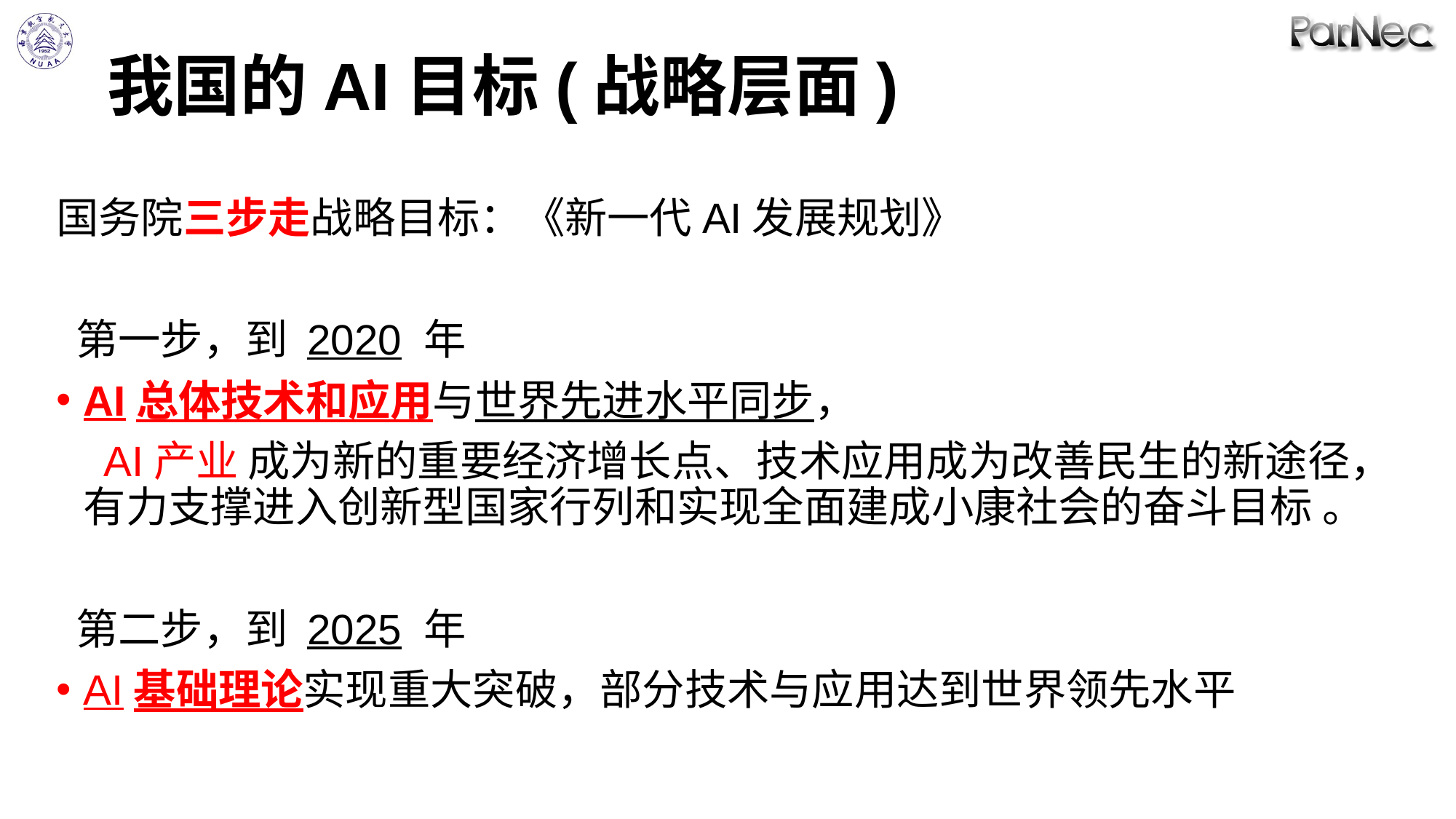

# 我国的AI目标(战略层面)
国务院三步走战略目标：《新一代AI发展规划》

 第一步，到 2020 年
AI总体技术和应用与世界先进水平同步，
    AI产业 成为新的重要经济增长点、技术应用成为改善民生的新途径，有力支撑进入创新型国家行列和实现全面建成小康社会的奋斗目标 。

 第二步，到 2025 年
AI基础理论实现重大突破，部分技术与应用达到世界领先水平